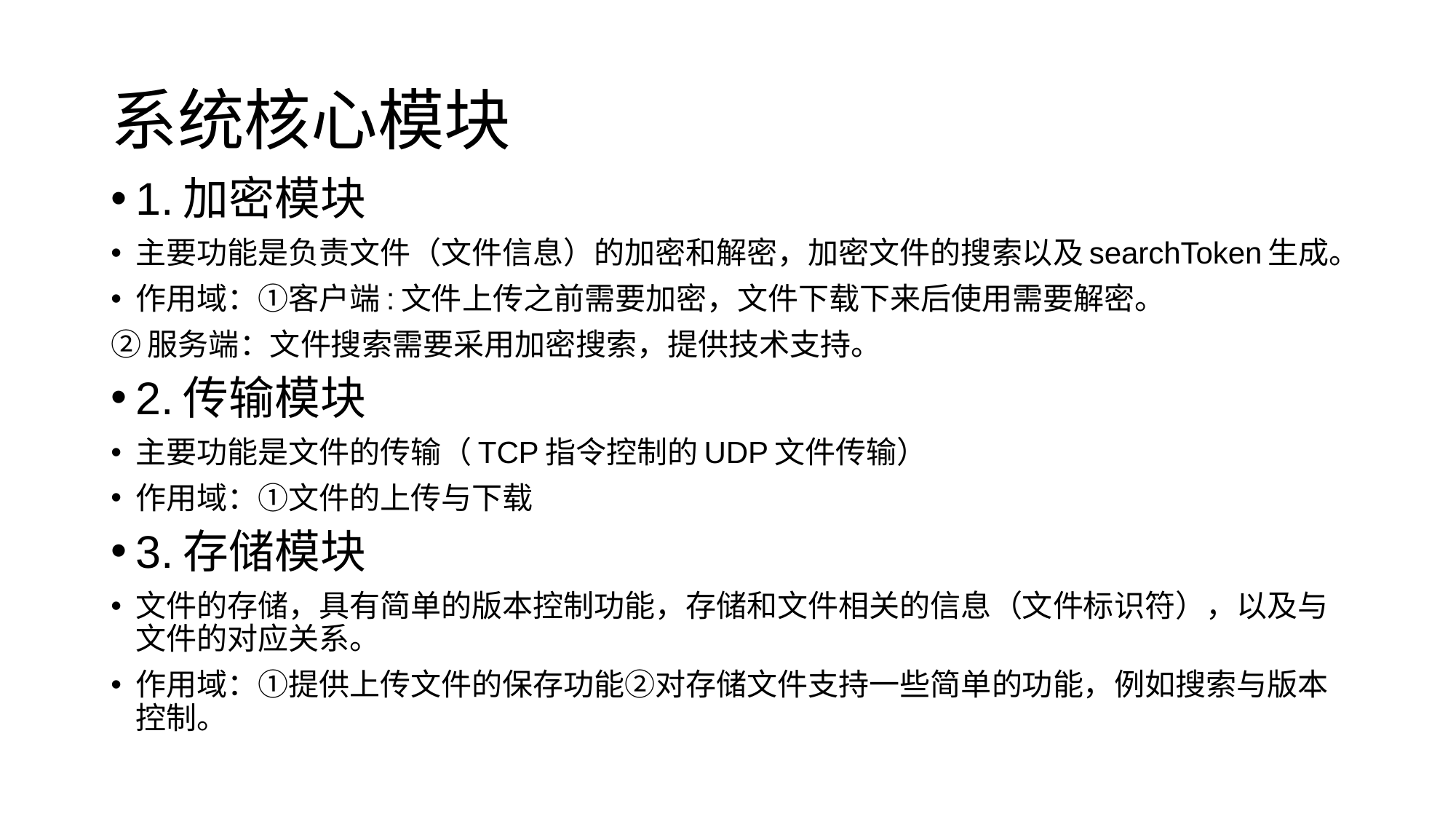

# 系统核心模块
1.加密模块
主要功能是负责文件（文件信息）的加密和解密，加密文件的搜索以及searchToken生成。
作用域：①客户端:文件上传之前需要加密，文件下载下来后使用需要解密。
②服务端：文件搜索需要采用加密搜索，提供技术支持。
2.传输模块
主要功能是文件的传输（TCP指令控制的UDP文件传输）
作用域：①文件的上传与下载
3.存储模块
文件的存储，具有简单的版本控制功能，存储和文件相关的信息（文件标识符），以及与文件的对应关系。
作用域：①提供上传文件的保存功能②对存储文件支持一些简单的功能，例如搜索与版本控制。